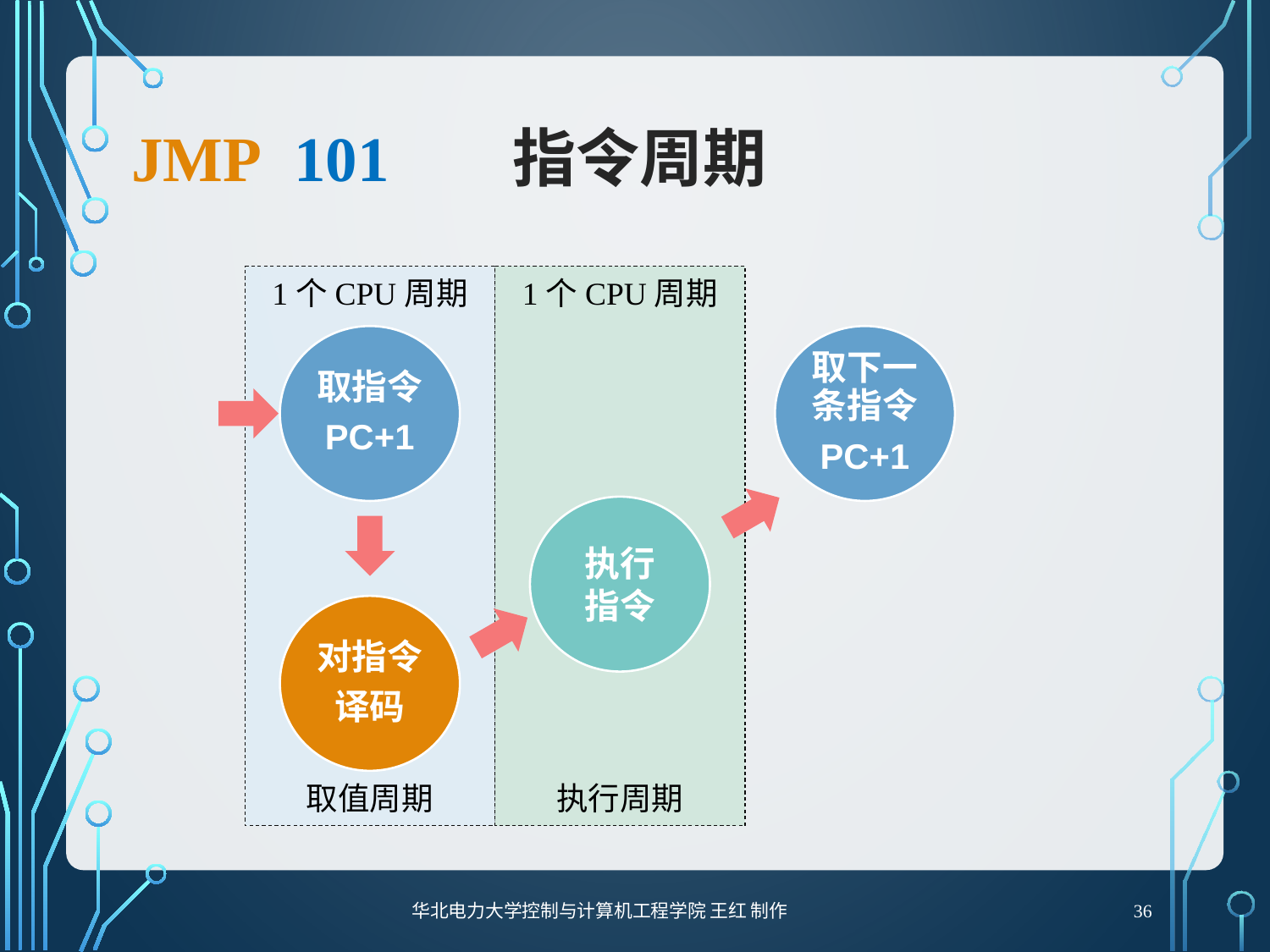

# JMP  101	指令周期

1个CPU周期
1个CPU周期
取指令
PC+1
取下一条指令
PC+1

执行
指令

对指令
译码

取值周期
执行周期
36
华北电力大学控制与计算机工程学院 王红 制作